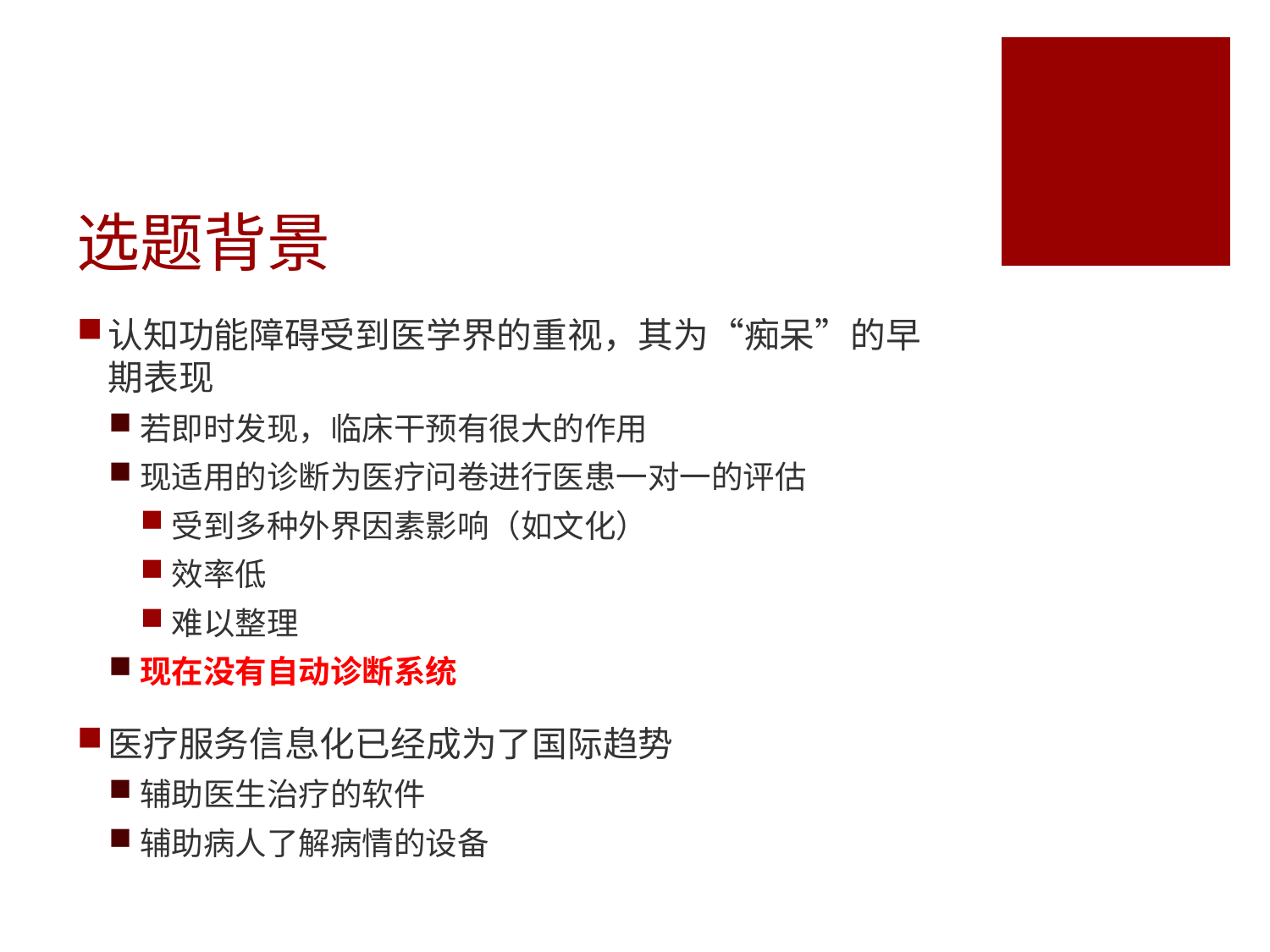

# 选题背景
认知功能障碍受到医学界的重视，其为“痴呆”的早期表现
若即时发现，临床干预有很大的作用
现适用的诊断为医疗问卷进行医患一对一的评估
受到多种外界因素影响（如文化）
效率低
难以整理
现在没有自动诊断系统
医疗服务信息化已经成为了国际趋势
辅助医生治疗的软件
辅助病人了解病情的设备